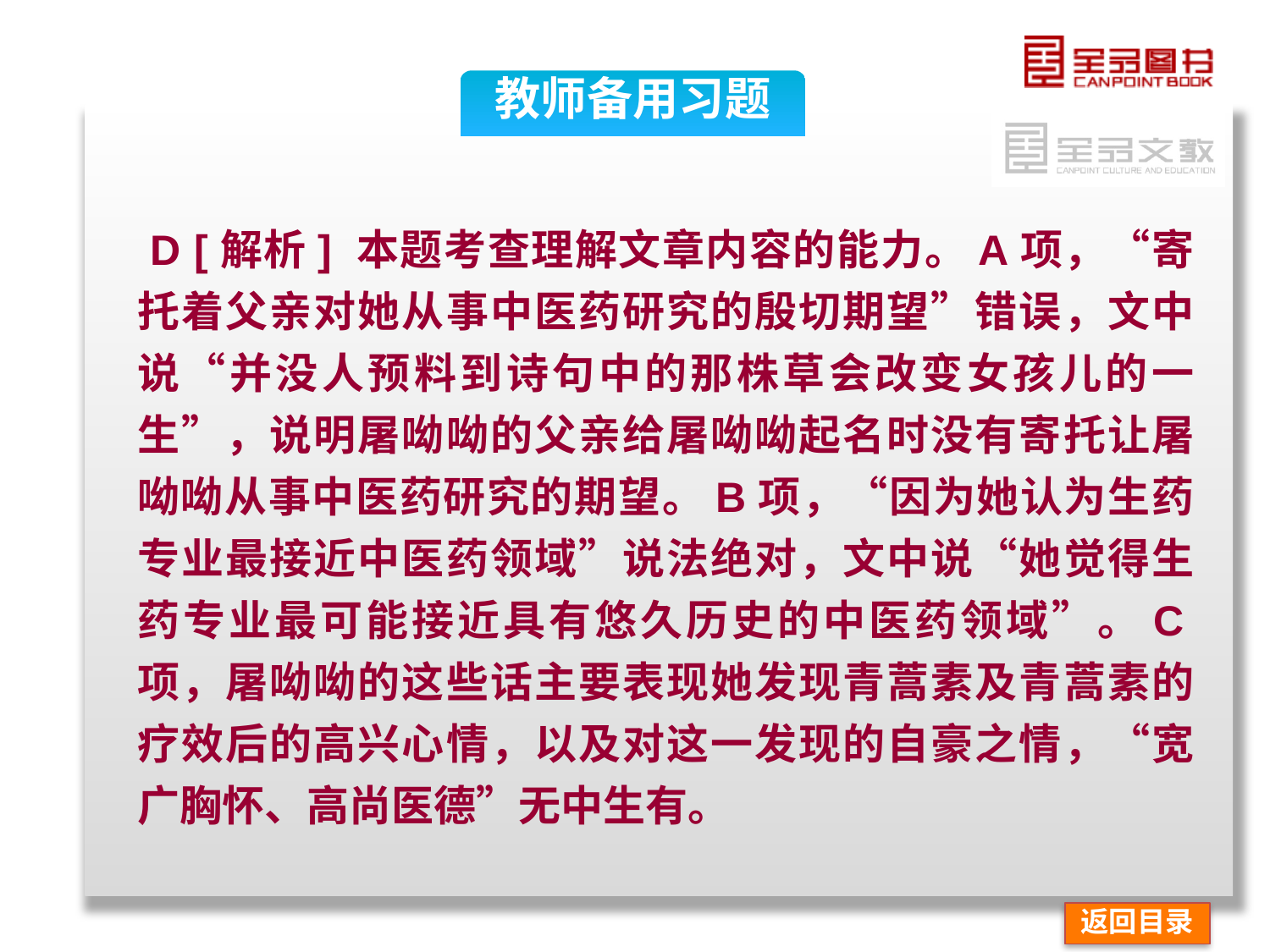

教师备用习题
 D [解析] 本题考查理解文章内容的能力。A项，“寄托着父亲对她从事中医药研究的殷切期望”错误，文中说“并没人预料到诗句中的那株草会改变女孩儿的一生”，说明屠呦呦的父亲给屠呦呦起名时没有寄托让屠呦呦从事中医药研究的期望。B项，“因为她认为生药专业最接近中医药领域”说法绝对，文中说“她觉得生药专业最可能接近具有悠久历史的中医药领域”。C项，屠呦呦的这些话主要表现她发现青蒿素及青蒿素的疗效后的高兴心情，以及对这一发现的自豪之情，“宽广胸怀、高尚医德”无中生有。

返回目录